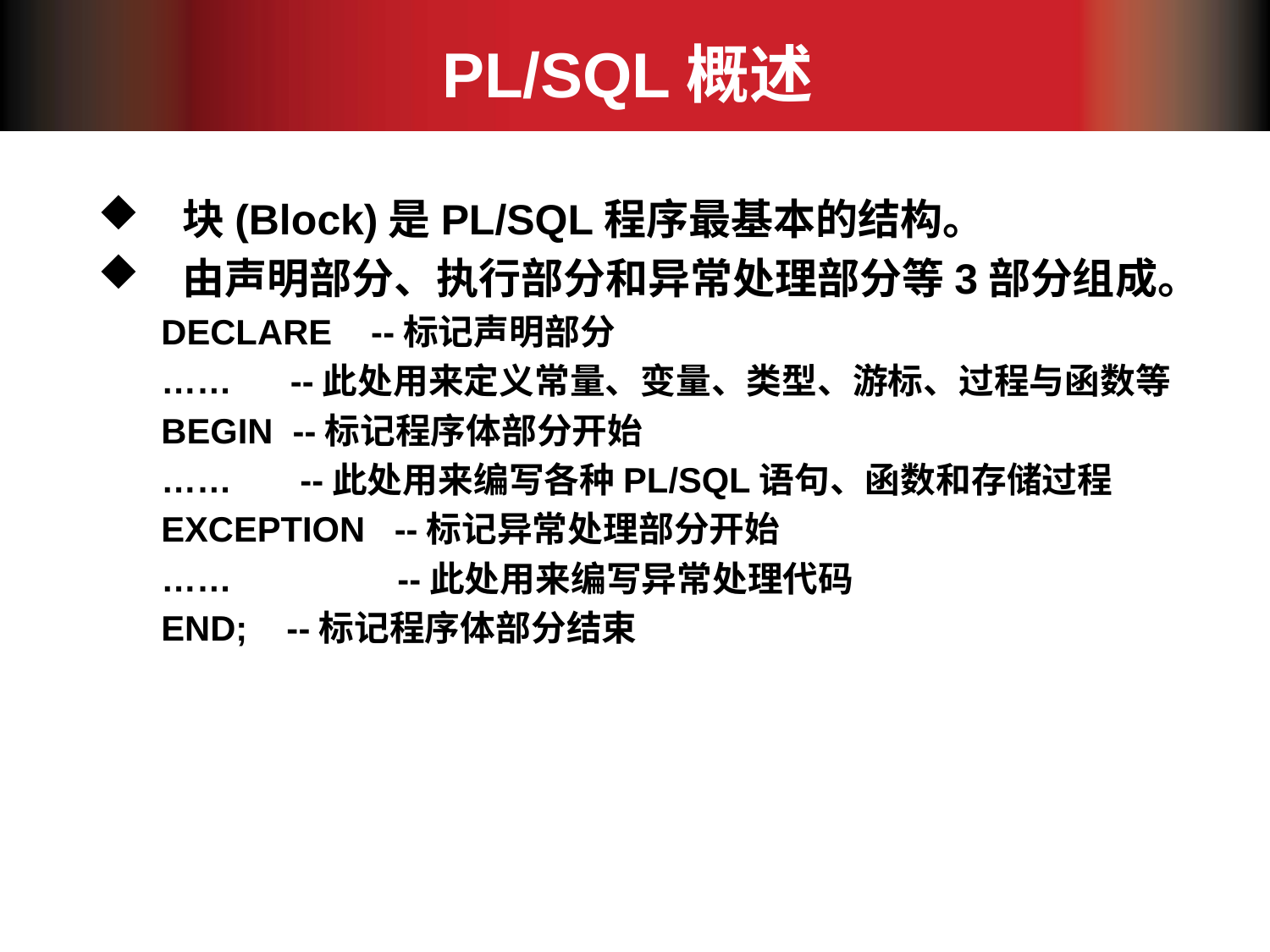

# PL/SQL概述
块(Block)是PL/SQL程序最基本的结构。
由声明部分、执行部分和异常处理部分等3部分组成。
DECLARE    --标记声明部分
……      --此处用来定义常量、变量、类型、游标、过程与函数等
BEGIN  --标记程序体部分开始
……       --此处用来编写各种PL/SQL语句、函数和存储过程
EXCEPTION   --标记异常处理部分开始
……                 --此处用来编写异常处理代码
END;    --标记程序体部分结束